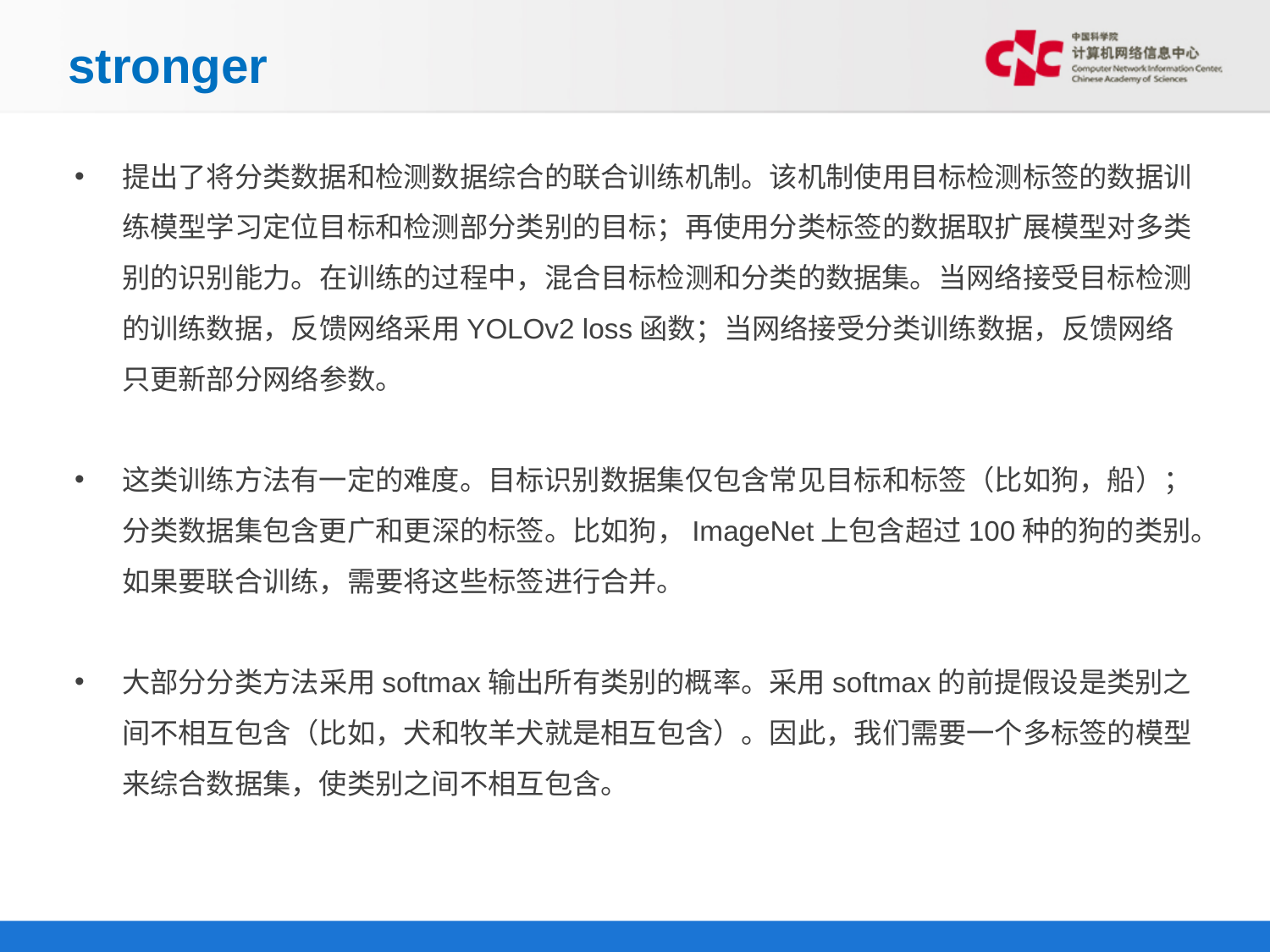

# stronger
提出了将分类数据和检测数据综合的联合训练机制。该机制使用目标检测标签的数据训练模型学习定位目标和检测部分类别的目标；再使用分类标签的数据取扩展模型对多类别的识别能力。在训练的过程中，混合目标检测和分类的数据集。当网络接受目标检测的训练数据，反馈网络采用YOLOv2 loss函数；当网络接受分类训练数据，反馈网络只更新部分网络参数。

这类训练方法有一定的难度。目标识别数据集仅包含常见目标和标签（比如狗，船）；分类数据集包含更广和更深的标签。比如狗，ImageNet上包含超过100种的狗的类别。如果要联合训练，需要将这些标签进行合并。

大部分分类方法采用softmax输出所有类别的概率。采用softmax的前提假设是类别之间不相互包含（比如，犬和牧羊犬就是相互包含）。因此，我们需要一个多标签的模型来综合数据集，使类别之间不相互包含。